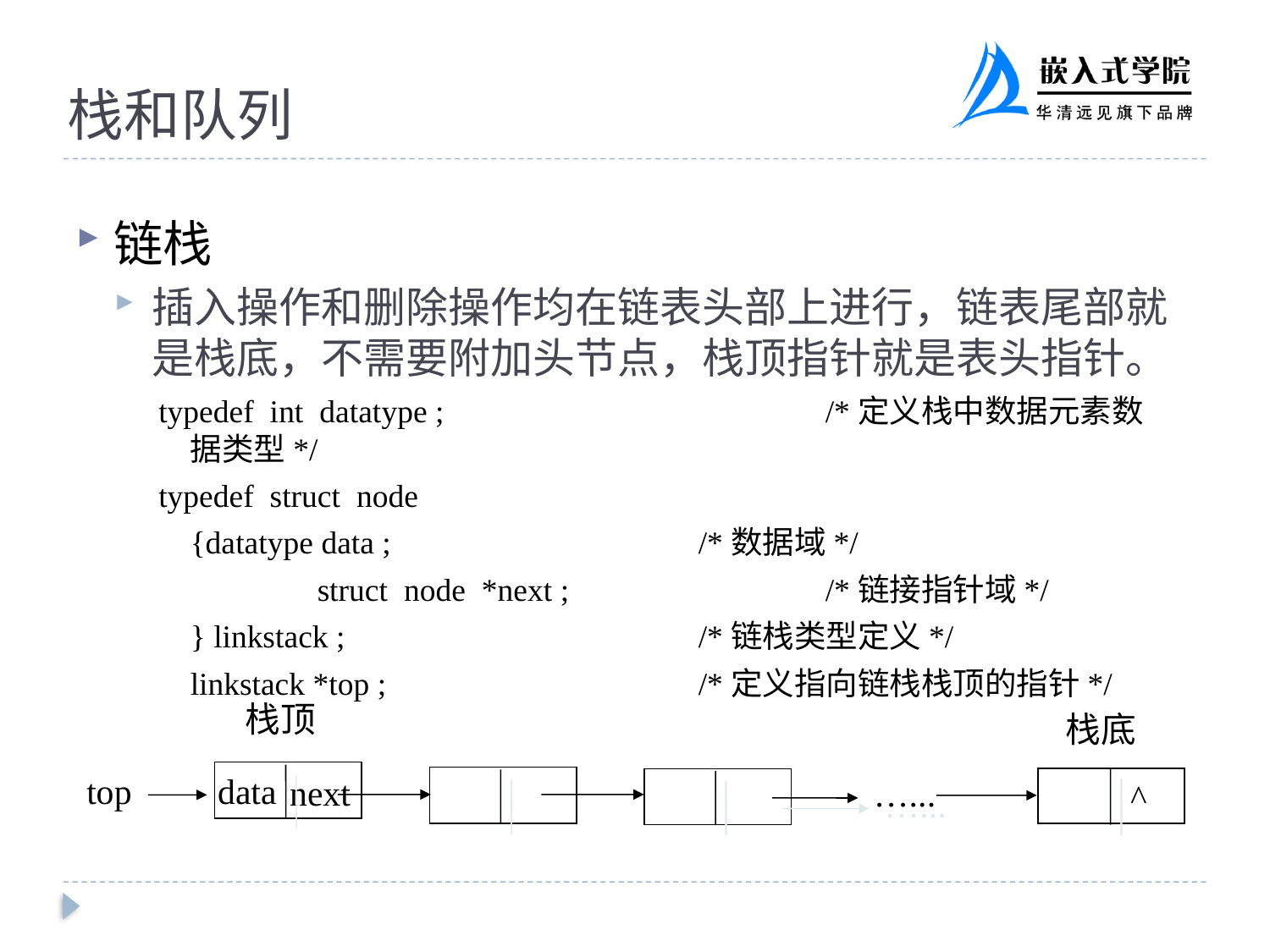

# 栈和队列

链栈
插入操作和删除操作均在链表头部上进行，链表尾部就是栈底，不需要附加头节点，栈顶指针就是表头指针。
typedef  int  datatype ;			/*定义栈中数据元素数据类型*/
typedef  struct  node
	{datatype data ;			/*数据域*/
		struct  node  *next ; 		/*链接指针域*/
	} linkstack ; 			/*链栈类型定义*/
	linkstack *top ; 			/*定义指向链栈栈顶的指针*/
栈顶
栈底

top
data
next

…...

         ^

95